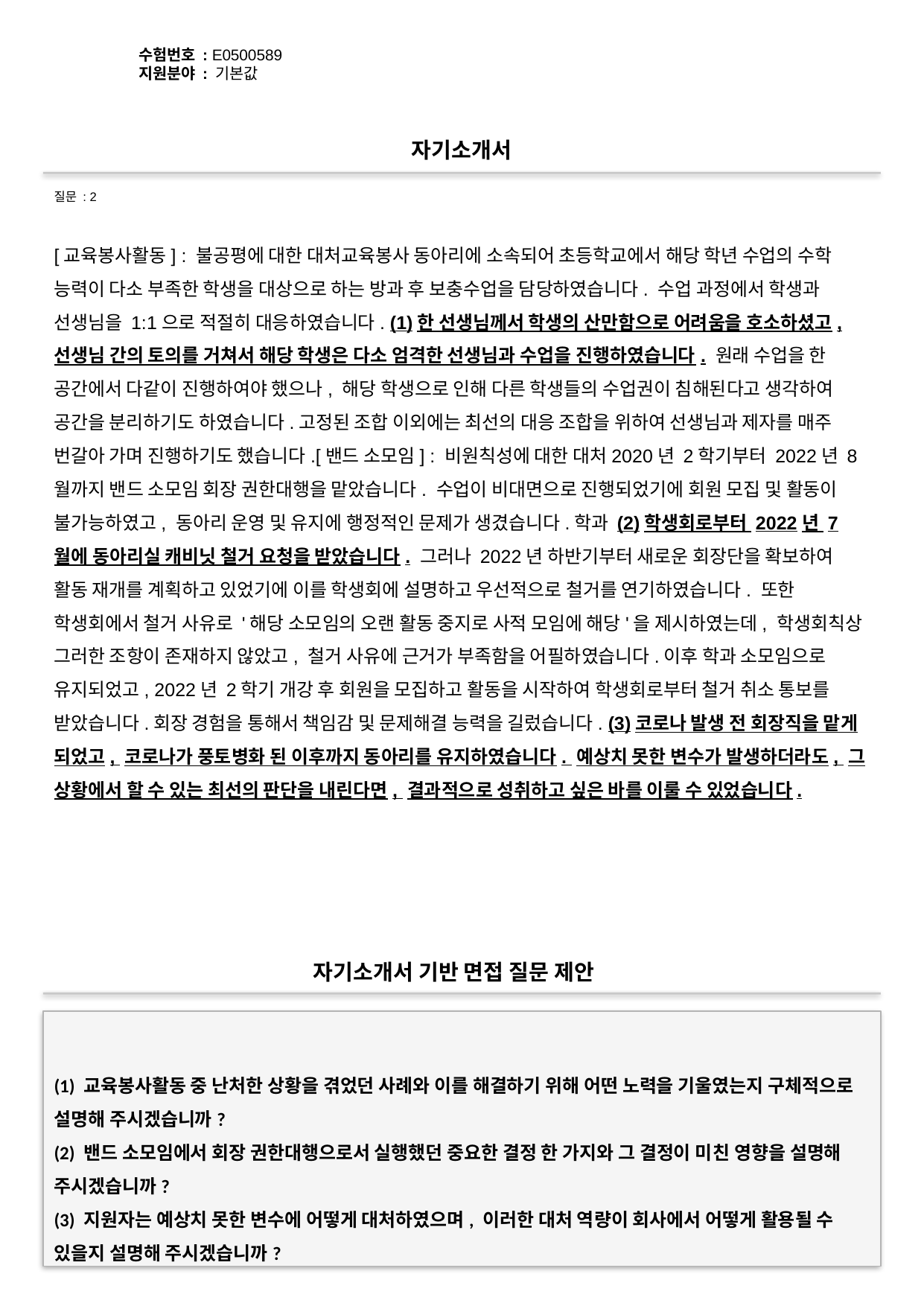

수험번호 : E0500589
지원분야 : 기본값
#

자기소개서

질문 : 2

[교육봉사활동] : 불공평에 대한 대처교육봉사 동아리에 소속되어 초등학교에서 해당 학년 수업의 수학 능력이 다소 부족한 학생을 대상으로 하는 방과 후 보충수업을 담당하였습니다. 수업 과정에서 학생과 선생님을 1:1으로 적절히 대응하였습니다. (1)한 선생님께서 학생의 산만함으로 어려움을 호소하셨고, 선생님 간의 토의를 거쳐서 해당 학생은 다소 엄격한 선생님과 수업을 진행하였습니다. 원래 수업을 한 공간에서 다같이 진행하여야 했으나, 해당 학생으로 인해 다른 학생들의 수업권이 침해된다고 생각하여 공간을 분리하기도 하였습니다.고정된 조합 이외에는 최선의 대응 조합을 위하여 선생님과 제자를 매주 번갈아 가며 진행하기도 했습니다.[밴드 소모임] : 비원칙성에 대한 대처2020년 2학기부터 2022년 8월까지 밴드 소모임 회장 권한대행을 맡았습니다. 수업이 비대면으로 진행되었기에 회원 모집 및 활동이 불가능하였고, 동아리 운영 및 유지에 행정적인 문제가 생겼습니다.학과 (2)학생회로부터 2022년 7월에 동아리실 캐비닛 철거 요청을 받았습니다. 그러나 2022년 하반기부터 새로운 회장단을 확보하여 활동 재개를 계획하고 있었기에 이를 학생회에 설명하고 우선적으로 철거를 연기하였습니다. 또한 학생회에서 철거 사유로 '해당 소모임의 오랜 활동 중지로 사적 모임에 해당'을 제시하였는데, 학생회칙상 그러한 조항이 존재하지 않았고, 철거 사유에 근거가 부족함을 어필하였습니다.이후 학과 소모임으로 유지되었고, 2022년 2학기 개강 후 회원을 모집하고 활동을 시작하여 학생회로부터 철거 취소 통보를 받았습니다.회장 경험을 통해서 책임감 및 문제해결 능력을 길렀습니다. (3)코로나 발생 전 회장직을 맡게 되었고, 코로나가 풍토병화 된 이후까지 동아리를 유지하였습니다. 예상치 못한 변수가 발생하더라도, 그 상황에서 할 수 있는 최선의 판단을 내린다면, 결과적으로 성취하고 싶은 바를 이룰 수 있었습니다.

자기소개서 기반 면접 질문 제안

(1) 교육봉사활동 중 난처한 상황을 겪었던 사례와 이를 해결하기 위해 어떤 노력을 기울였는지 구체적으로 설명해 주시겠습니까?
(2) 밴드 소모임에서 회장 권한대행으로서 실행했던 중요한 결정 한 가지와 그 결정이 미친 영향을 설명해 주시겠습니까?
(3) 지원자는 예상치 못한 변수에 어떻게 대처하였으며, 이러한 대처 역량이 회사에서 어떻게 활용될 수 있을지 설명해 주시겠습니까?